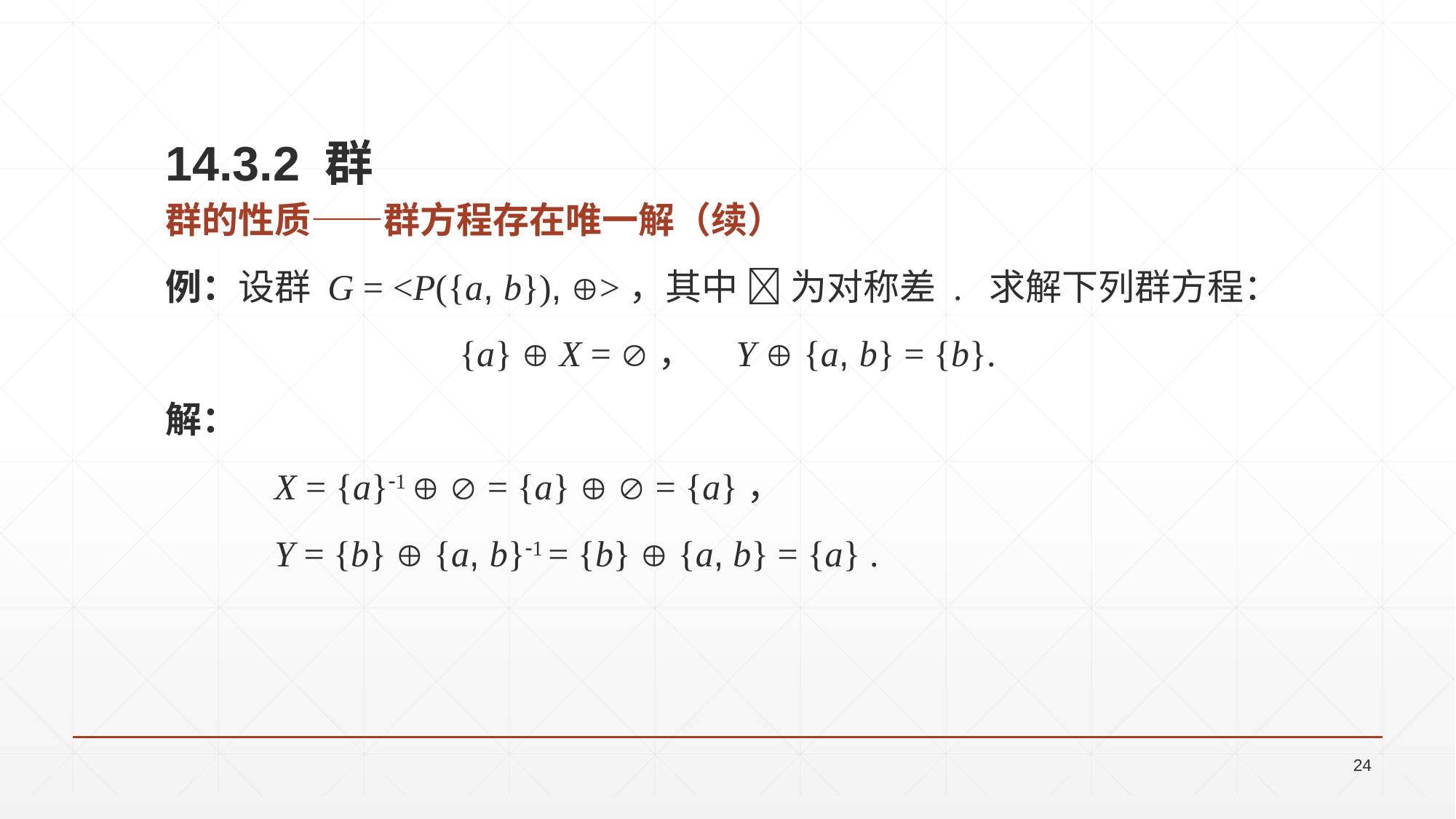

14.3.2 群
群的性质——群方程存在唯一解（续）
例：设群 G = <P({a, b}), ⊕>，其中 ⊕ 为对称差 .  求解下列群方程：
{a} ⊕ X = ∅，    Y ⊕ {a, b} = {b}.
解：
	X = {a}−1 ⊕ ∅ = {a} ⊕ ∅ = {a}，
           	Y = {b} ⊕ {a, b}−1 = {b} ⊕ {a, b} = {a} .

24